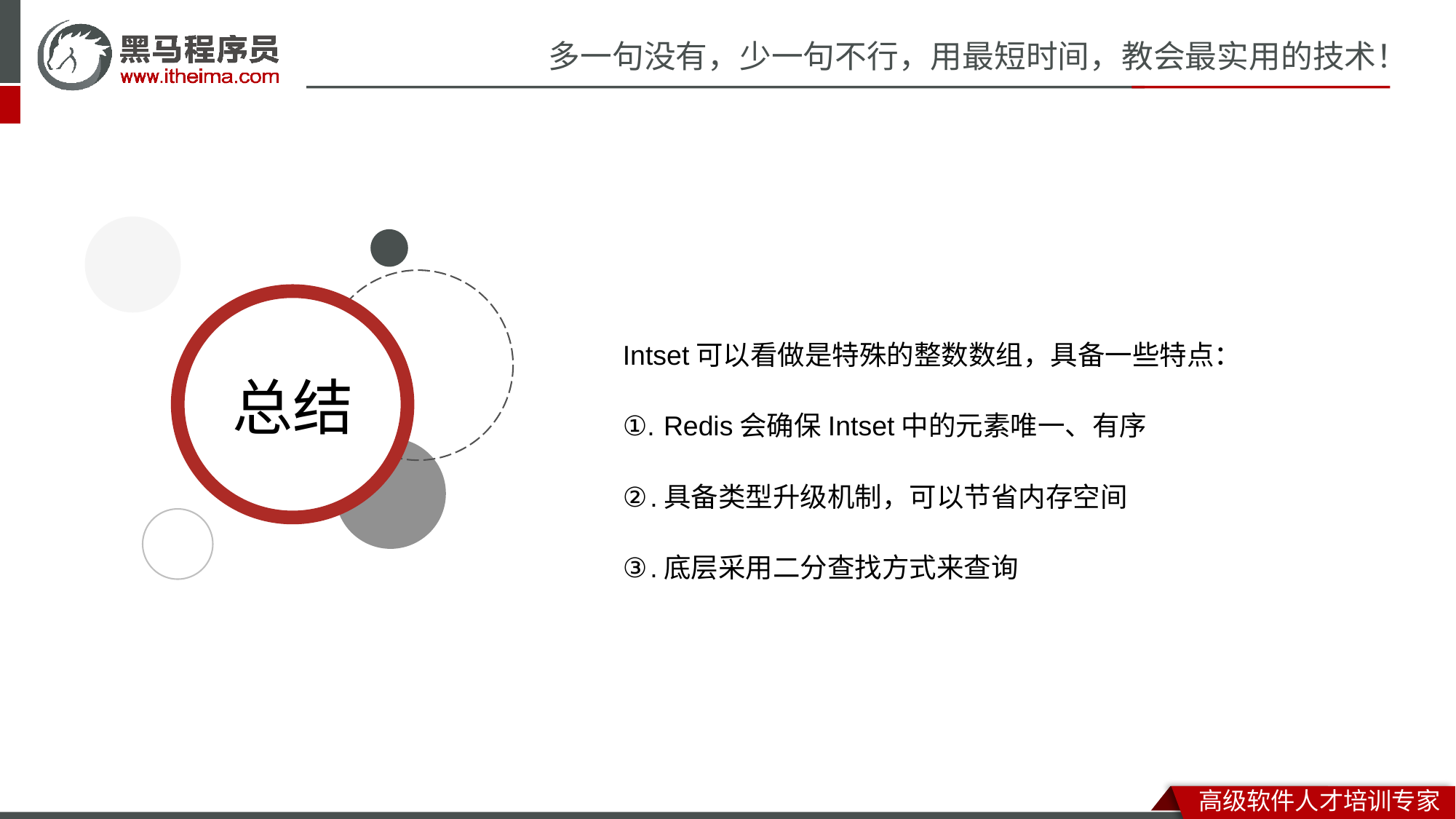

Intset可以看做是特殊的整数数组，具备一些特点：
Redis会确保Intset中的元素唯一、有序
具备类型升级机制，可以节省内存空间
底层采用二分查找方式来查询